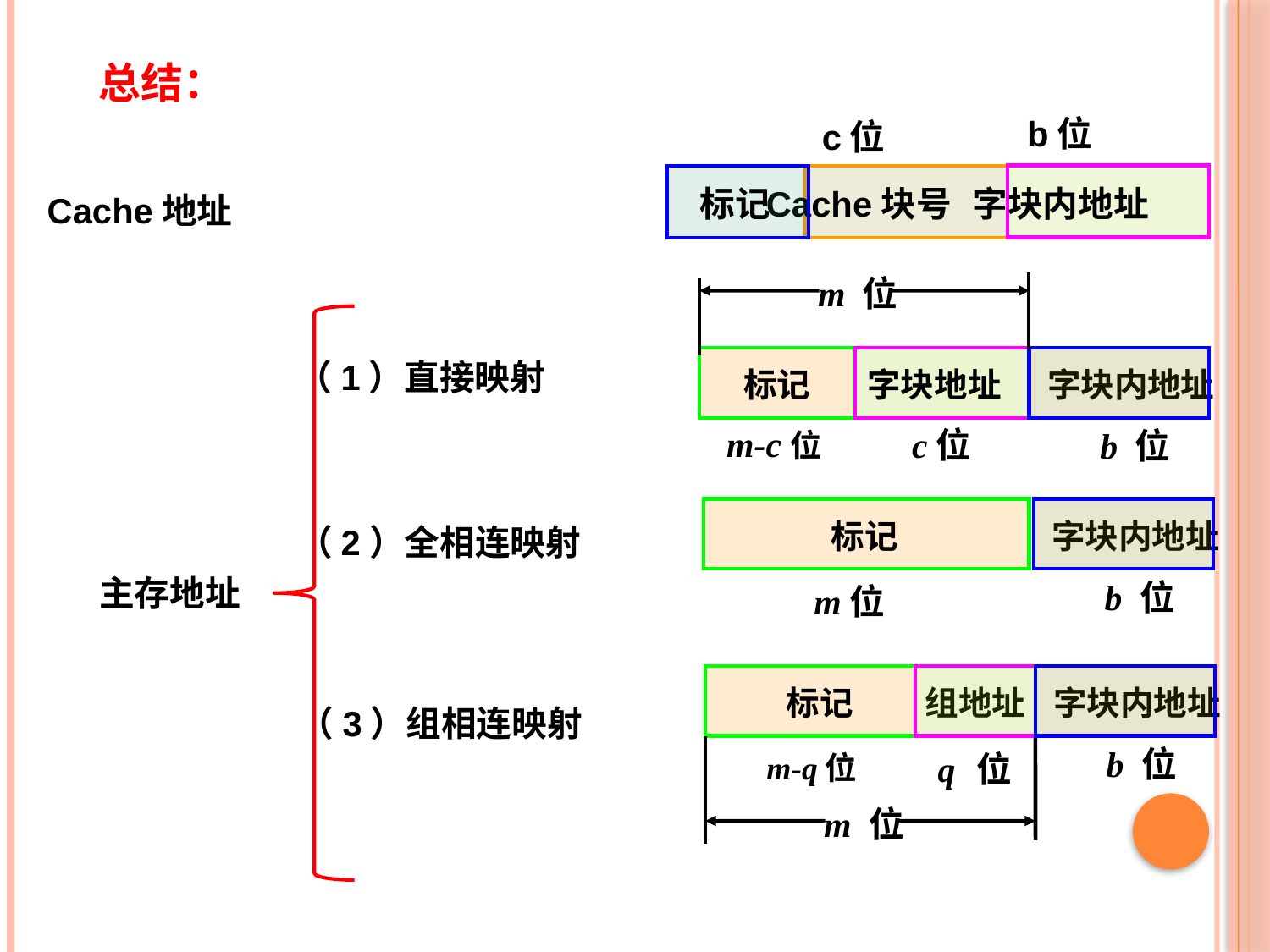

总结：
  b位
  c位

Cache块号
字块内地址

标记

Cache地址
m 位

标记
字块地址
 字块内地址
m-c位
c位
b 位
（1）直接映射

标记
 字块内地址
b 位
m位
（2）全相连映射
主存地址

标记
组地址
 字块内地址
q 位

b 位
m-q位
m 位

（3）组相连映射